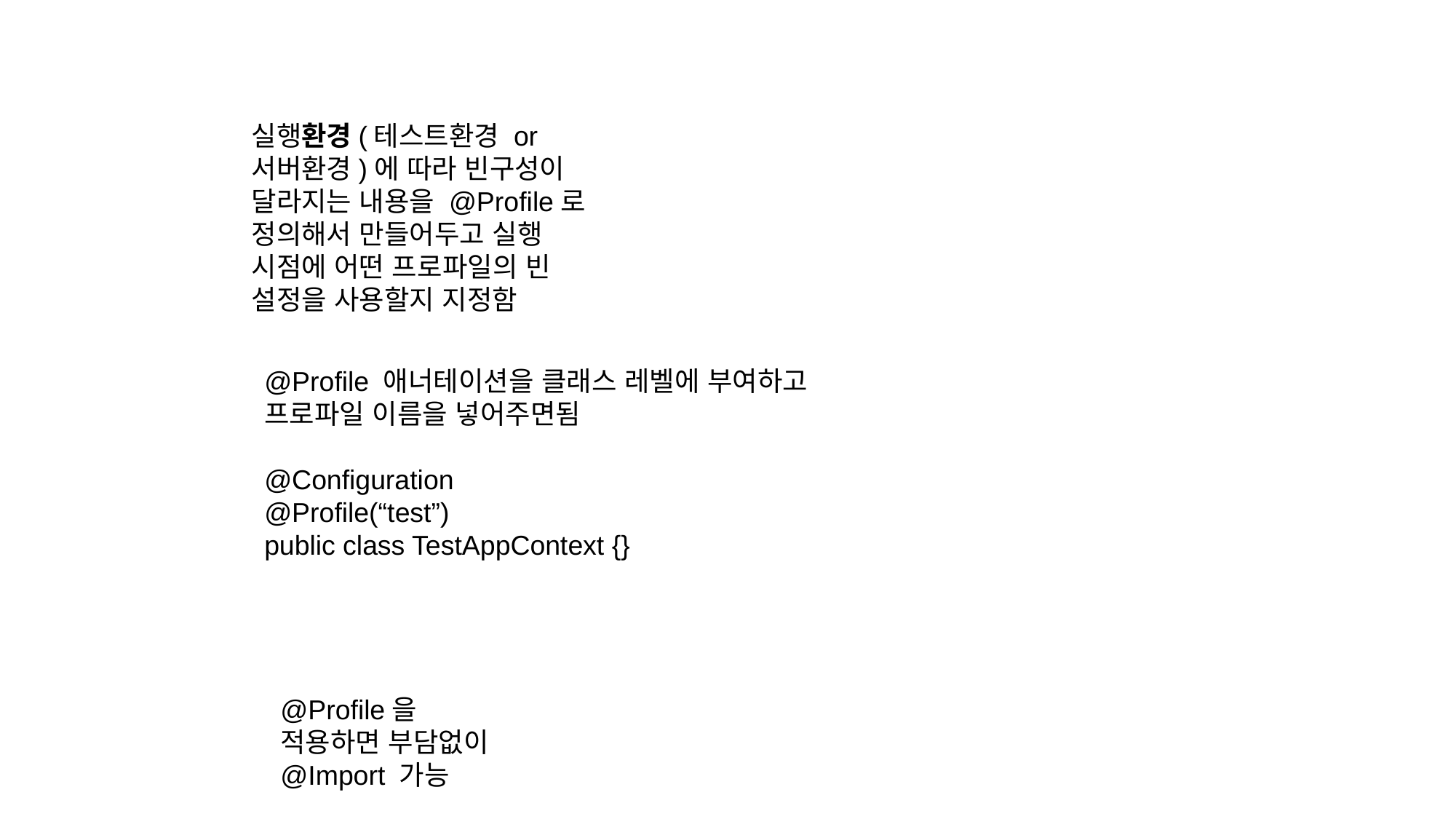

실행환경(테스트환경 or 서버환경)에 따라 빈구성이 달라지는 내용을 @Profile로 정의해서 만들어두고 실행 시점에 어떤 프로파일의 빈 설정을 사용할지 지정함
@Profile 애너테이션을 클래스 레벨에 부여하고 프로파일 이름을 넣어주면됨

@Configuration
@Profile(“test”)
public class TestAppContext {}

@Profile을 적용하면 부담없이 @Import 가능